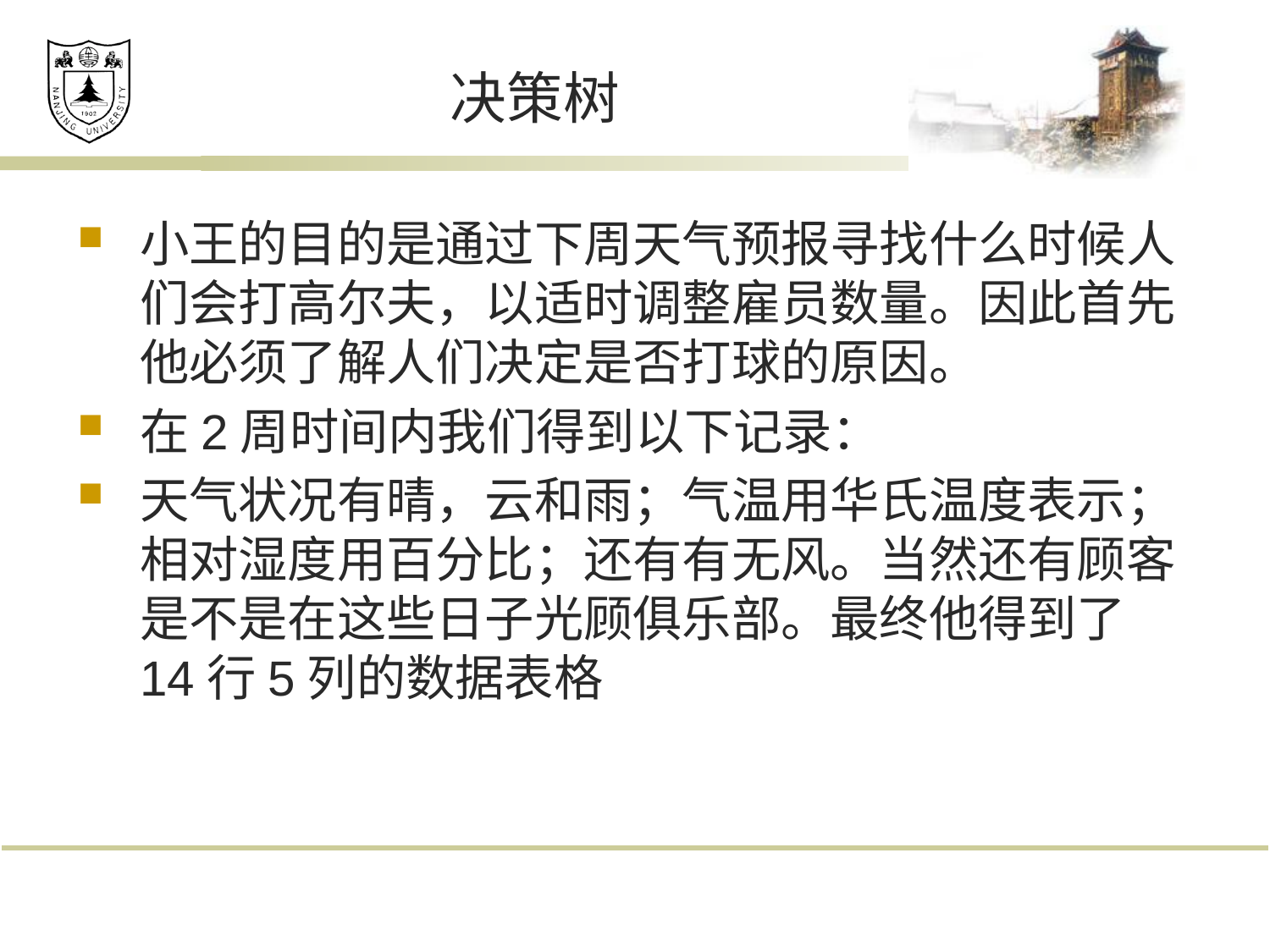

# 决策树
小王的目的是通过下周天气预报寻找什么时候人们会打高尔夫，以适时调整雇员数量。因此首先他必须了解人们决定是否打球的原因。
在2周时间内我们得到以下记录：
天气状况有晴，云和雨；气温用华氏温度表示；相对湿度用百分比；还有有无风。当然还有顾客是不是在这些日子光顾俱乐部。最终他得到了14行5列的数据表格